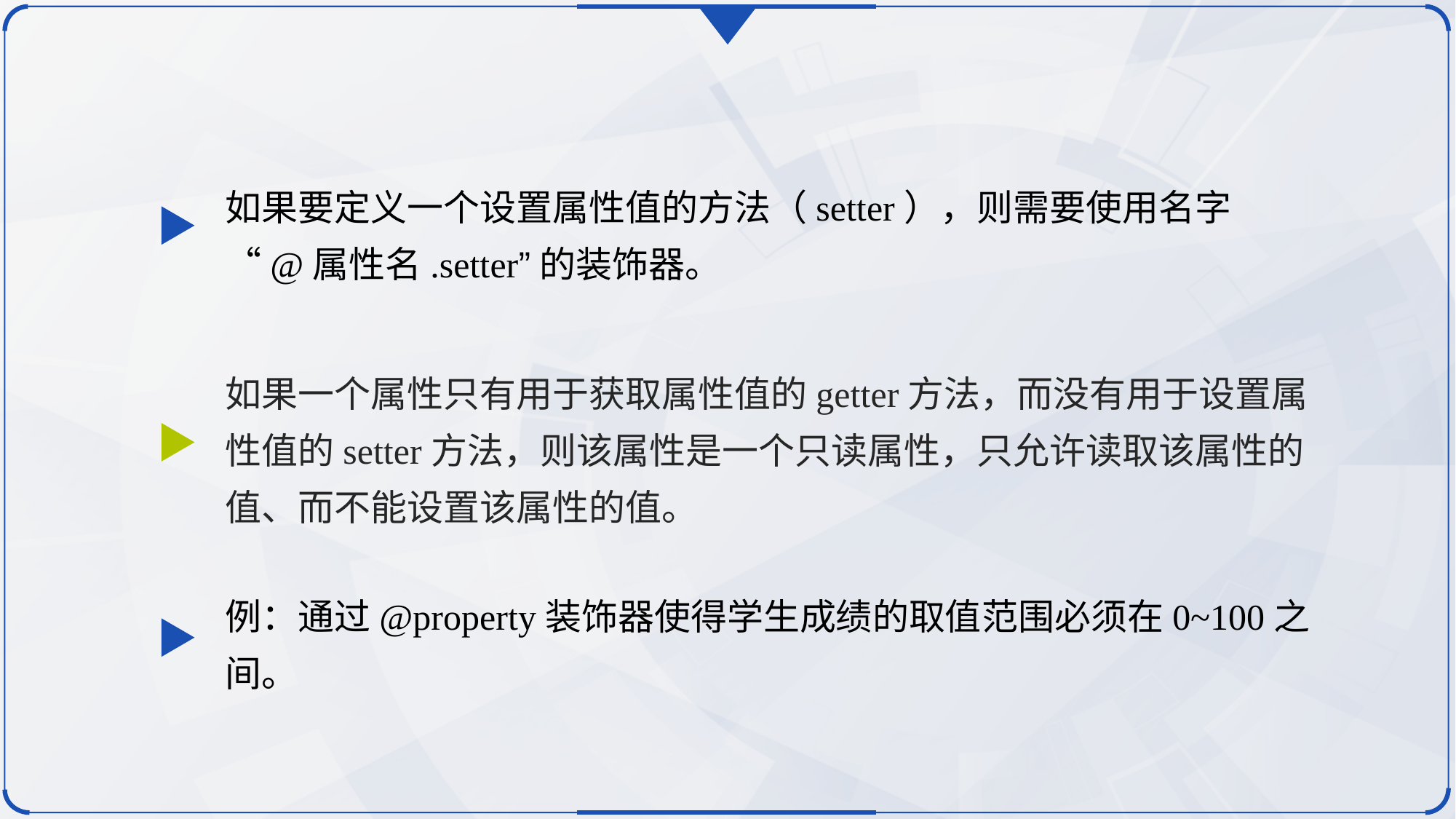

如果要定义一个设置属性值的方法（setter），则需要使用名字“@属性名.setter”的装饰器。

如果一个属性只有用于获取属性值的getter方法，而没有用于设置属性值的setter方法，则该属性是一个只读属性，只允许读取该属性的值、而不能设置该属性的值。

例：通过@property装饰器使得学生成绩的取值范围必须在0~100之间。